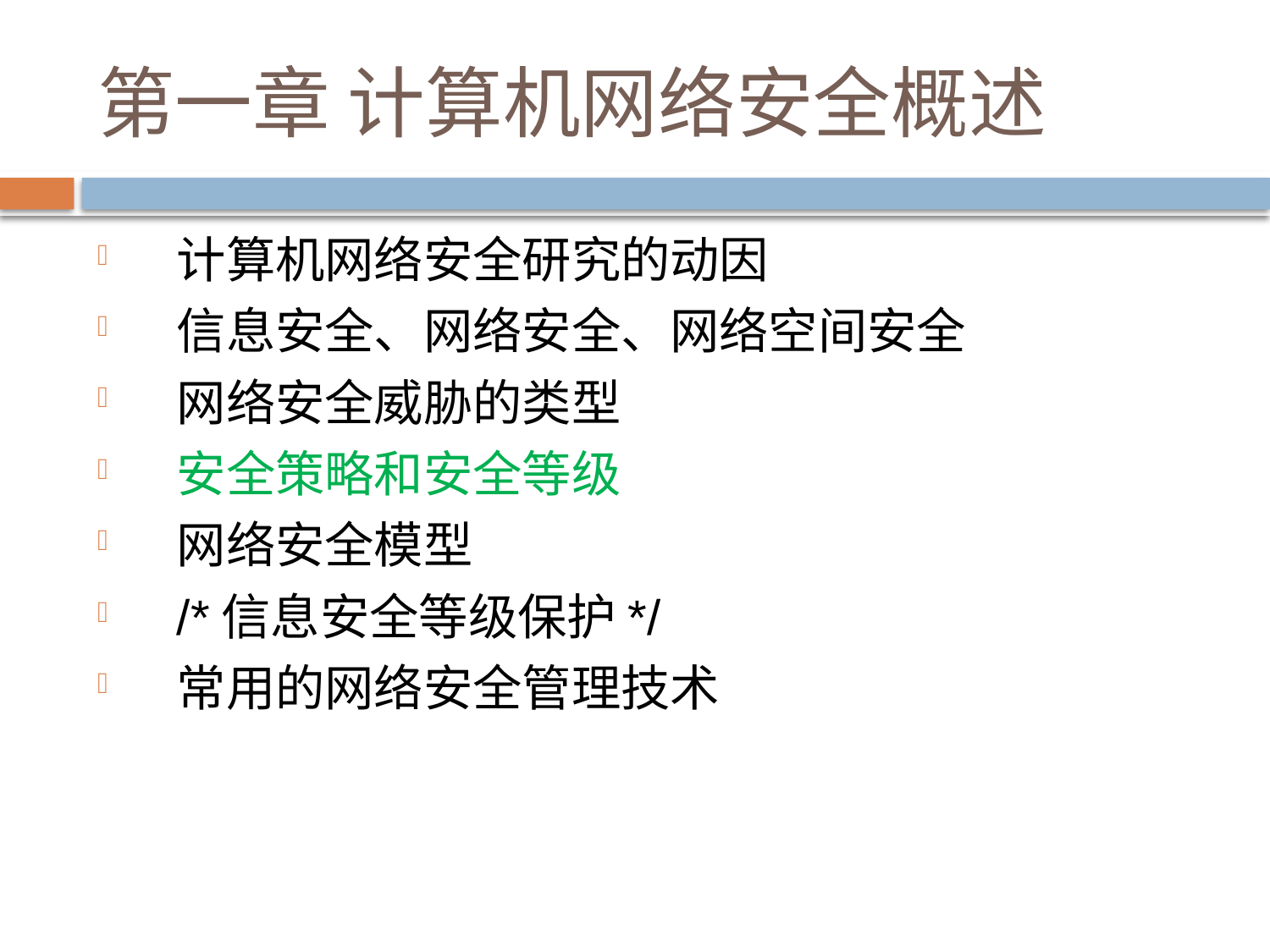

# 第一章 计算机网络安全概述
计算机网络安全研究的动因
信息安全、网络安全、网络空间安全
网络安全威胁的类型
安全策略和安全等级
网络安全模型
/*信息安全等级保护*/
常用的网络安全管理技术